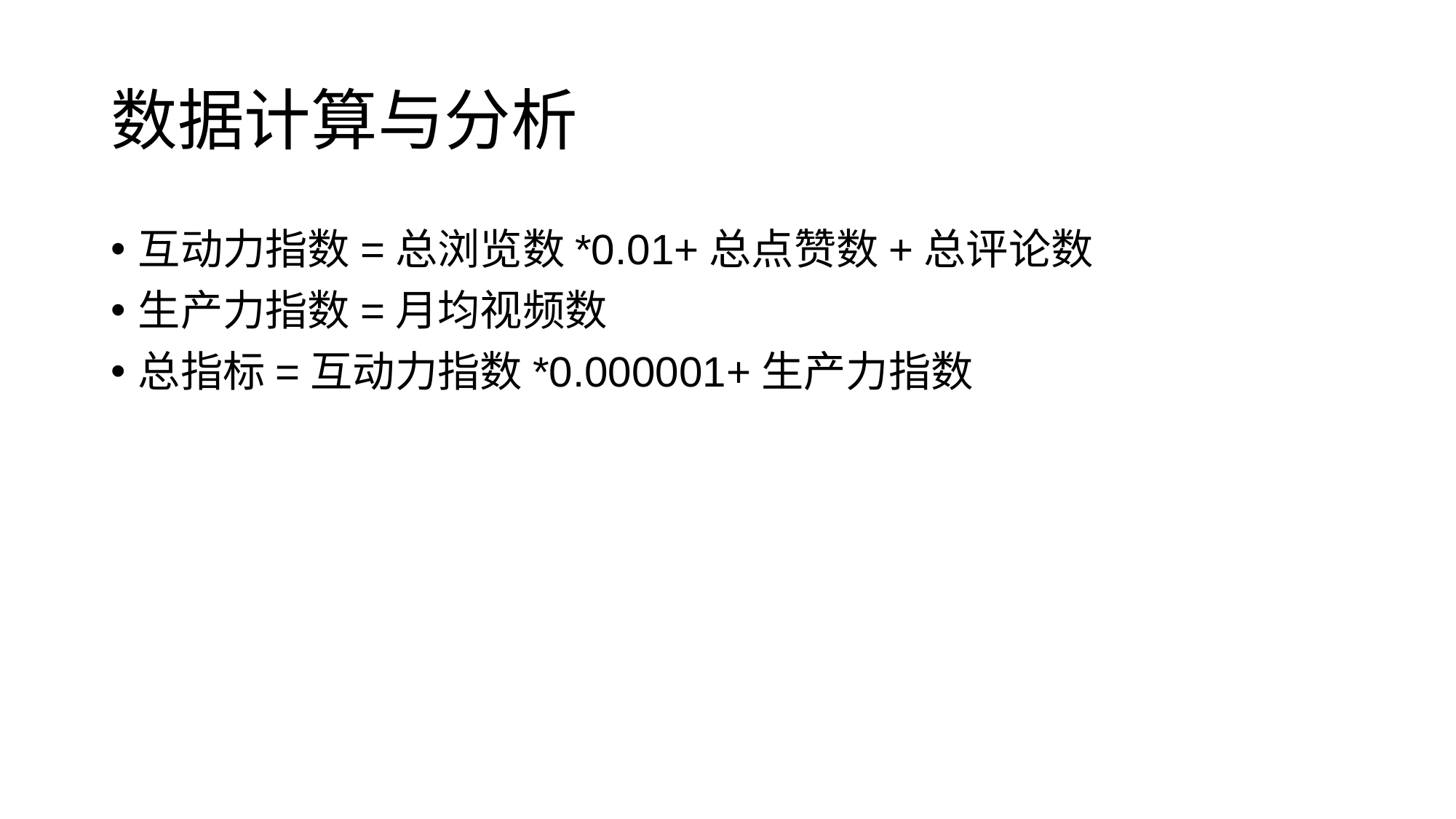

# 数据计算与分析
互动力指数=总浏览数*0.01+总点赞数+总评论数
生产力指数=月均视频数
总指标=互动力指数*0.000001+生产力指数